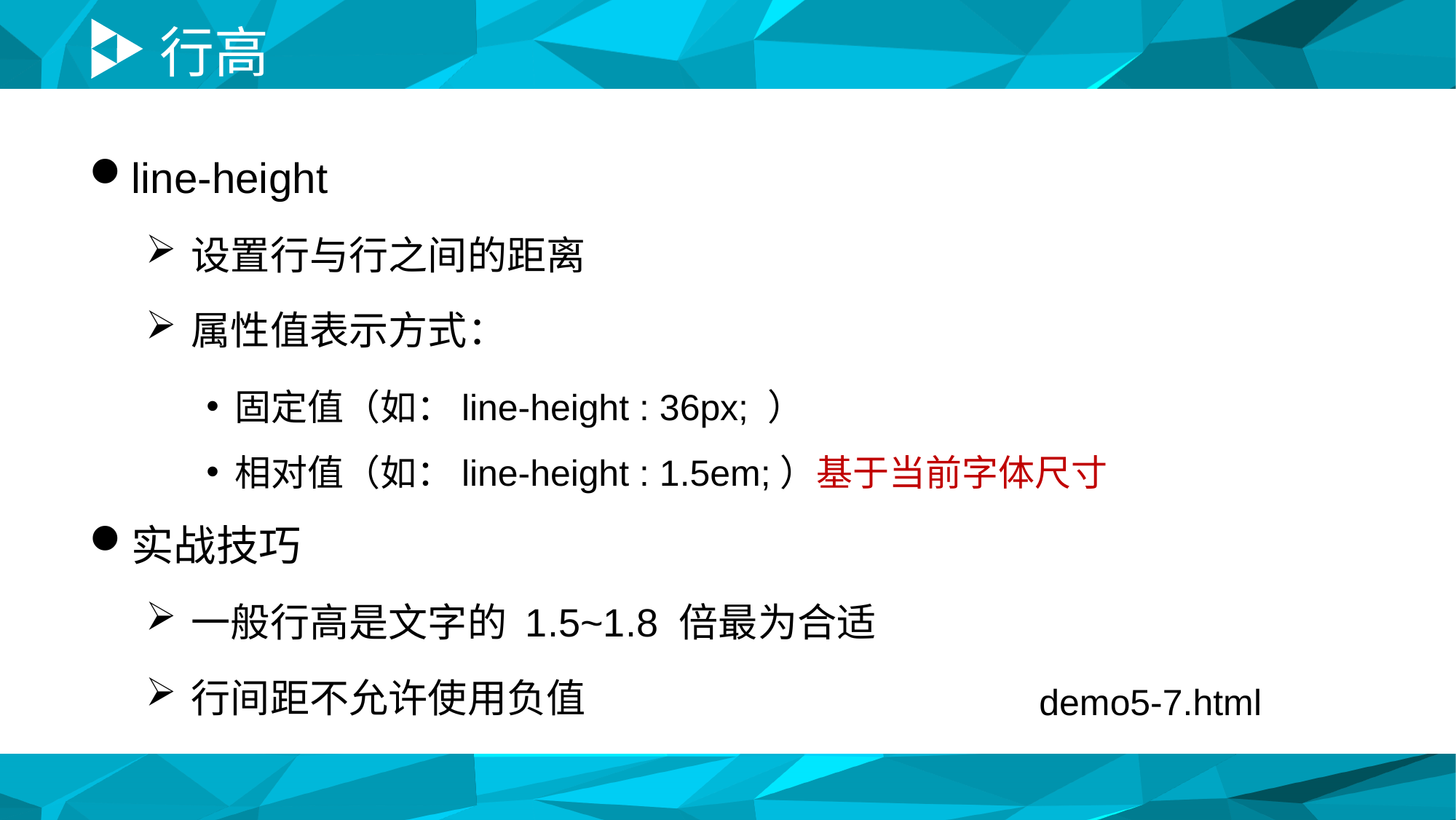

# 行高
line-height
设置行与行之间的距离
属性值表示方式：
固定值（如：line-height : 36px; ）
相对值（如：line-height : 1.5em;）基于当前字体尺寸
实战技巧
一般行高是文字的 1.5~1.8 倍最为合适
行间距不允许使用负值

demo5-7.html